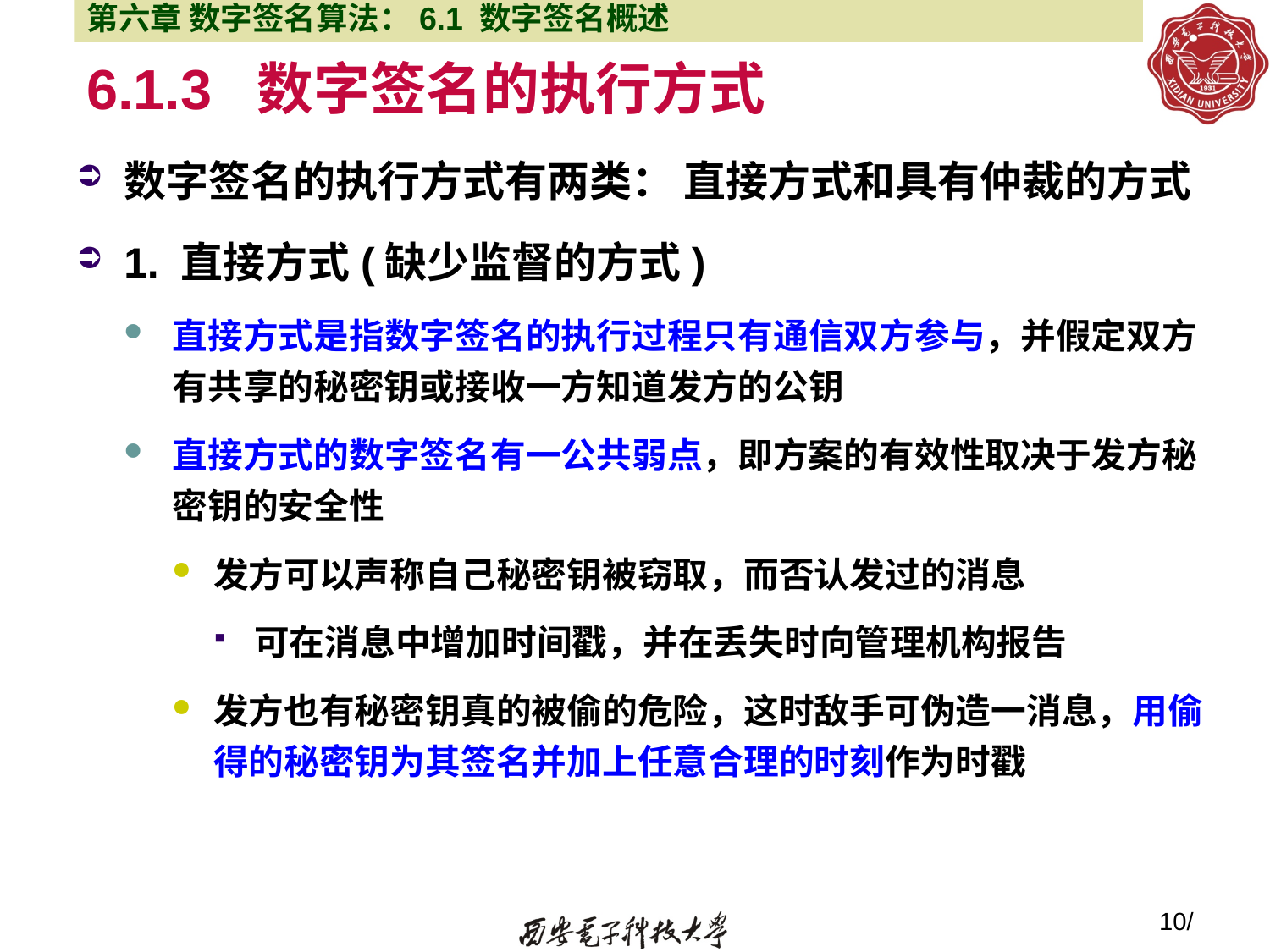

第六章 数字签名算法：6.1 数字签名概述
# 6.1.3  数字签名的执行方式
数字签名的执行方式有两类： 直接方式和具有仲裁的方式
1. 直接方式(缺少监督的方式)
直接方式是指数字签名的执行过程只有通信双方参与，并假定双方有共享的秘密钥或接收一方知道发方的公钥
直接方式的数字签名有一公共弱点，即方案的有效性取决于发方秘密钥的安全性
发方可以声称自己秘密钥被窃取，而否认发过的消息
可在消息中增加时间戳，并在丢失时向管理机构报告
发方也有秘密钥真的被偷的危险，这时敌手可伪造一消息，用偷得的秘密钥为其签名并加上任意合理的时刻作为时戳
10/